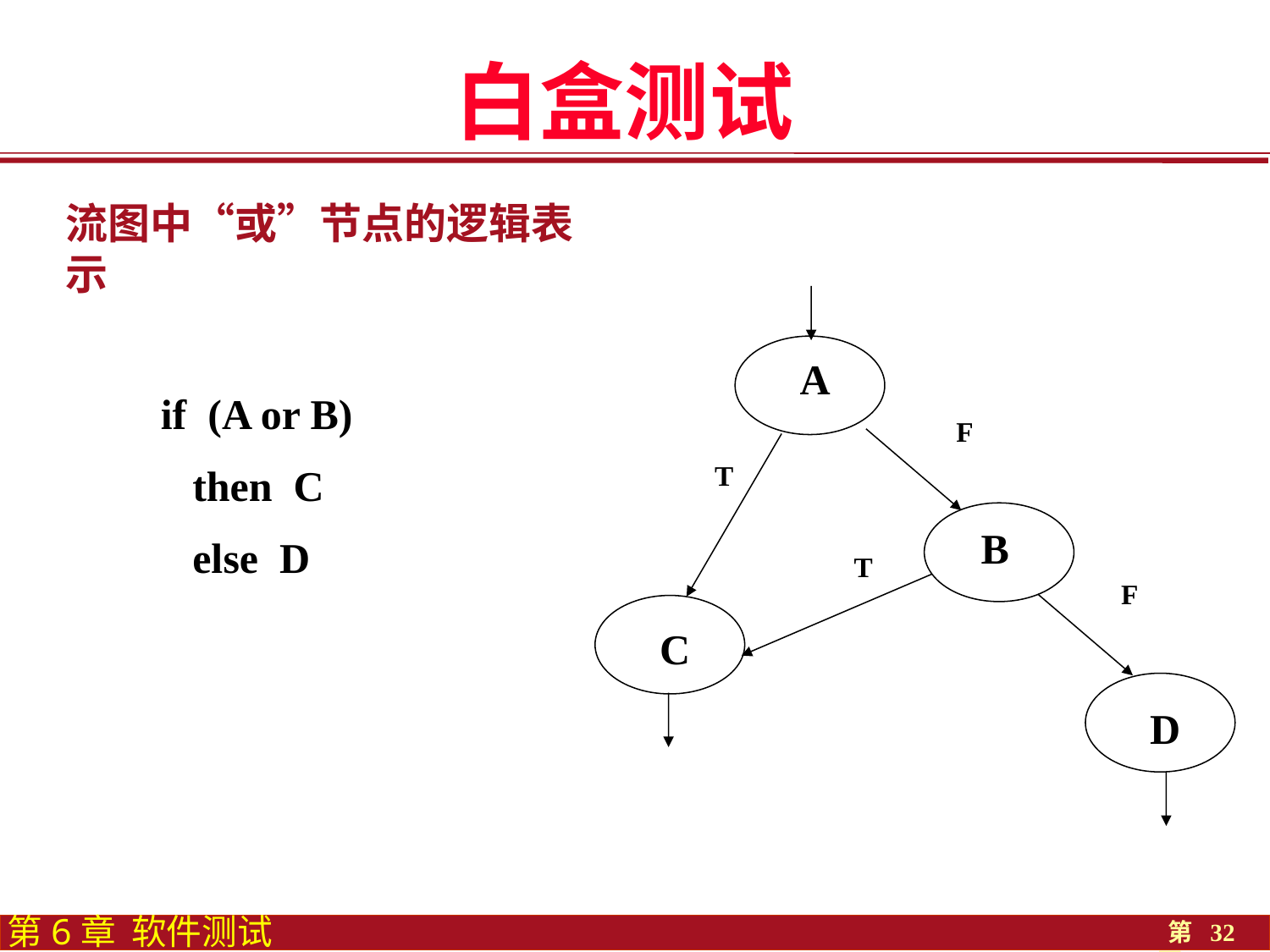

白盒测试
流图中“或”节点的逻辑表示

A
if  (A or B)
   then  C
   else  D
F

T

B
T

F

C

D